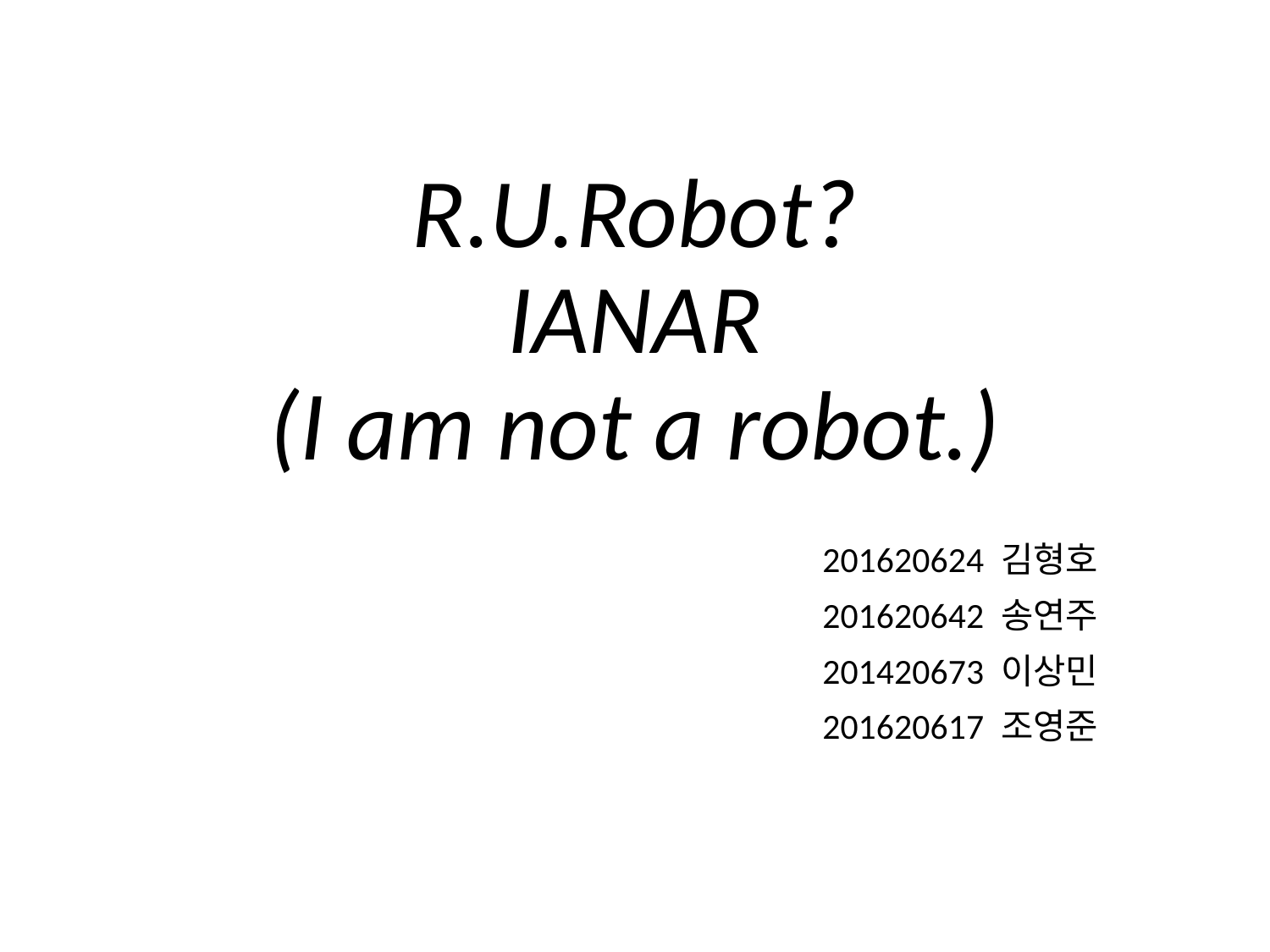

# R.U.Robot? IANAR (I am not a robot.)
201620624 김형호
201620642 송연주
201420673 이상민
201620617 조영준